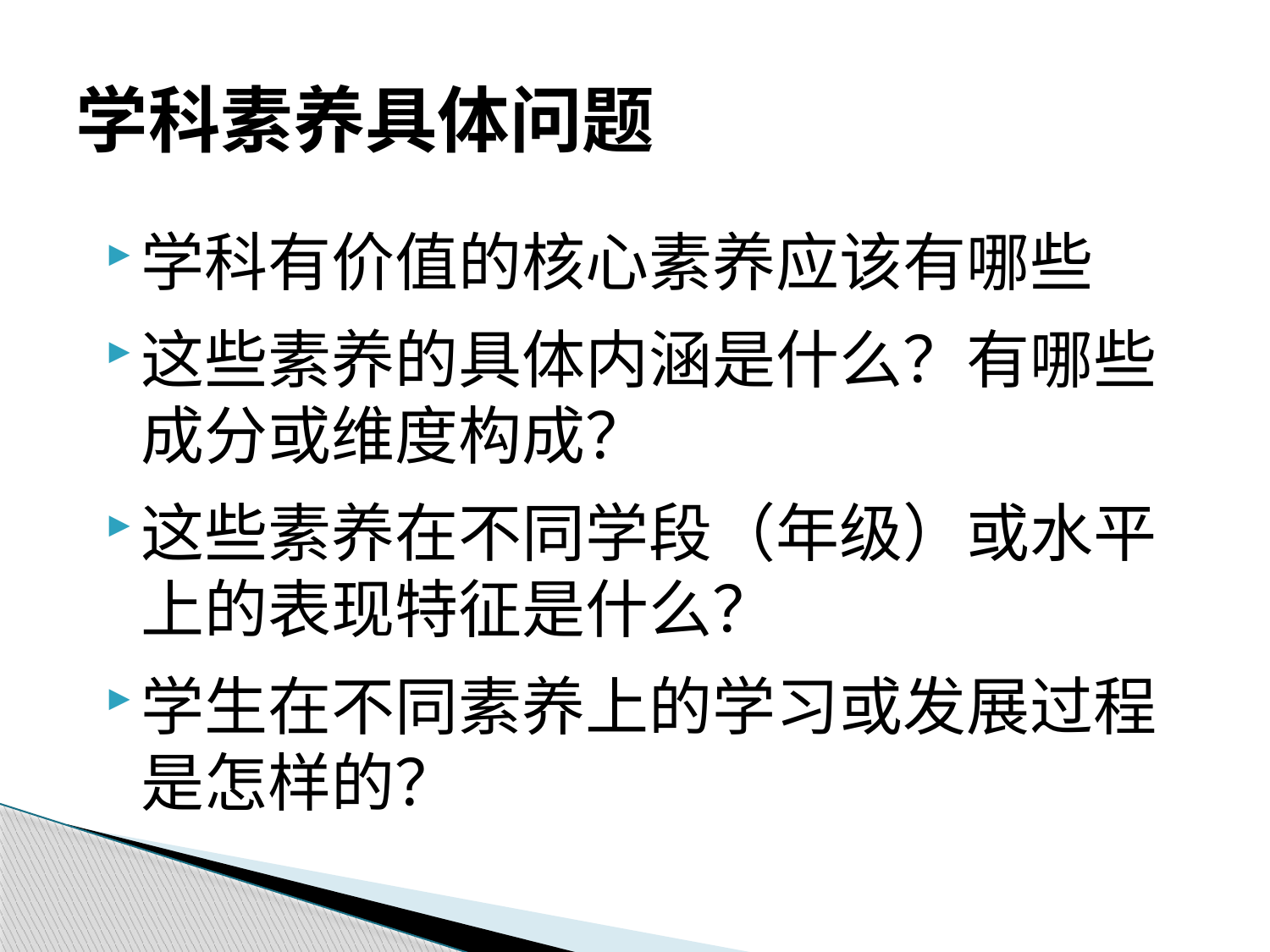

# 学科素养具体问题
学科有价值的核心素养应该有哪些
这些素养的具体内涵是什么？有哪些成分或维度构成？
这些素养在不同学段（年级）或水平上的表现特征是什么？
学生在不同素养上的学习或发展过程是怎样的？